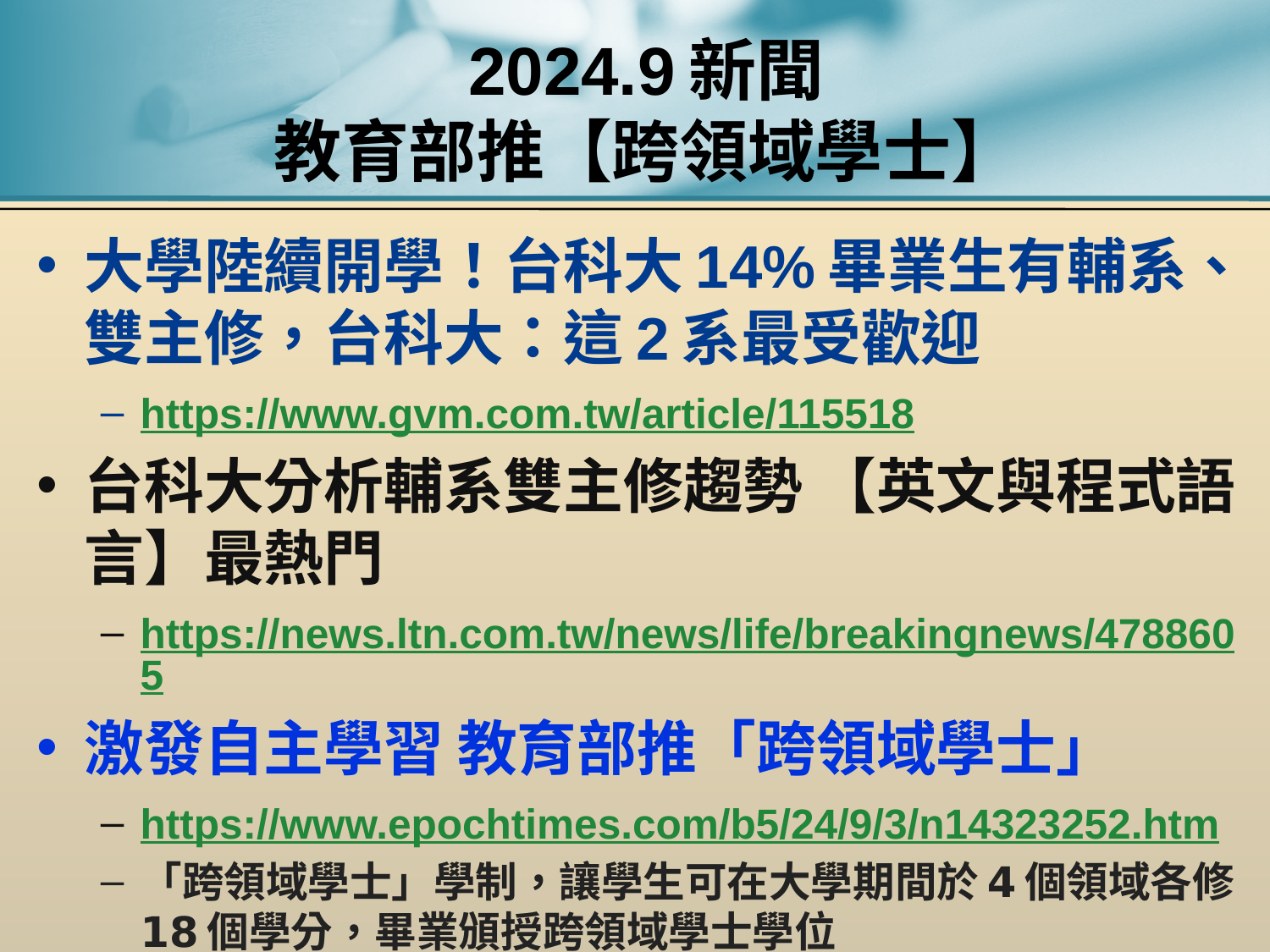

# 2024.9新聞 教育部推【跨領域學士】
大學陸續開學！台科大14%畢業生有輔系、雙主修，台科大：這2系最受歡迎
https://www.gvm.com.tw/article/115518
台科大分析輔系雙主修趨勢 【英文與程式語言】最熱門
https://news.ltn.com.tw/news/life/breakingnews/4788605
激發自主學習 教育部推「跨領域學士」
https://www.epochtimes.com/b5/24/9/3/n14323252.htm
「跨領域學士」學制，讓學生可在大學期間於4個領域各修18個學分，畢業頒授跨領域學士學位